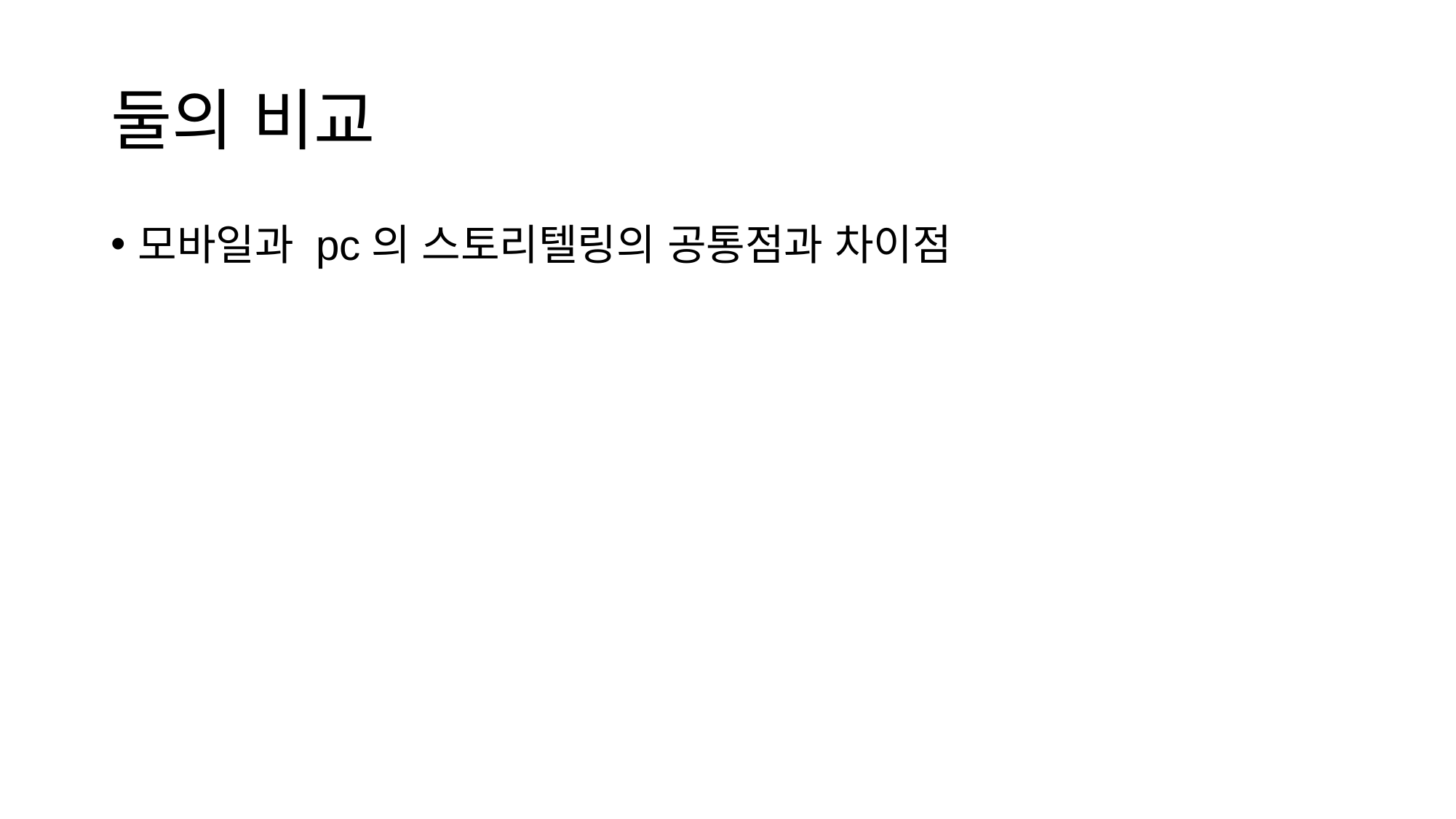

# 둘의 비교
모바일과 pc의 스토리텔링의 공통점과 차이점